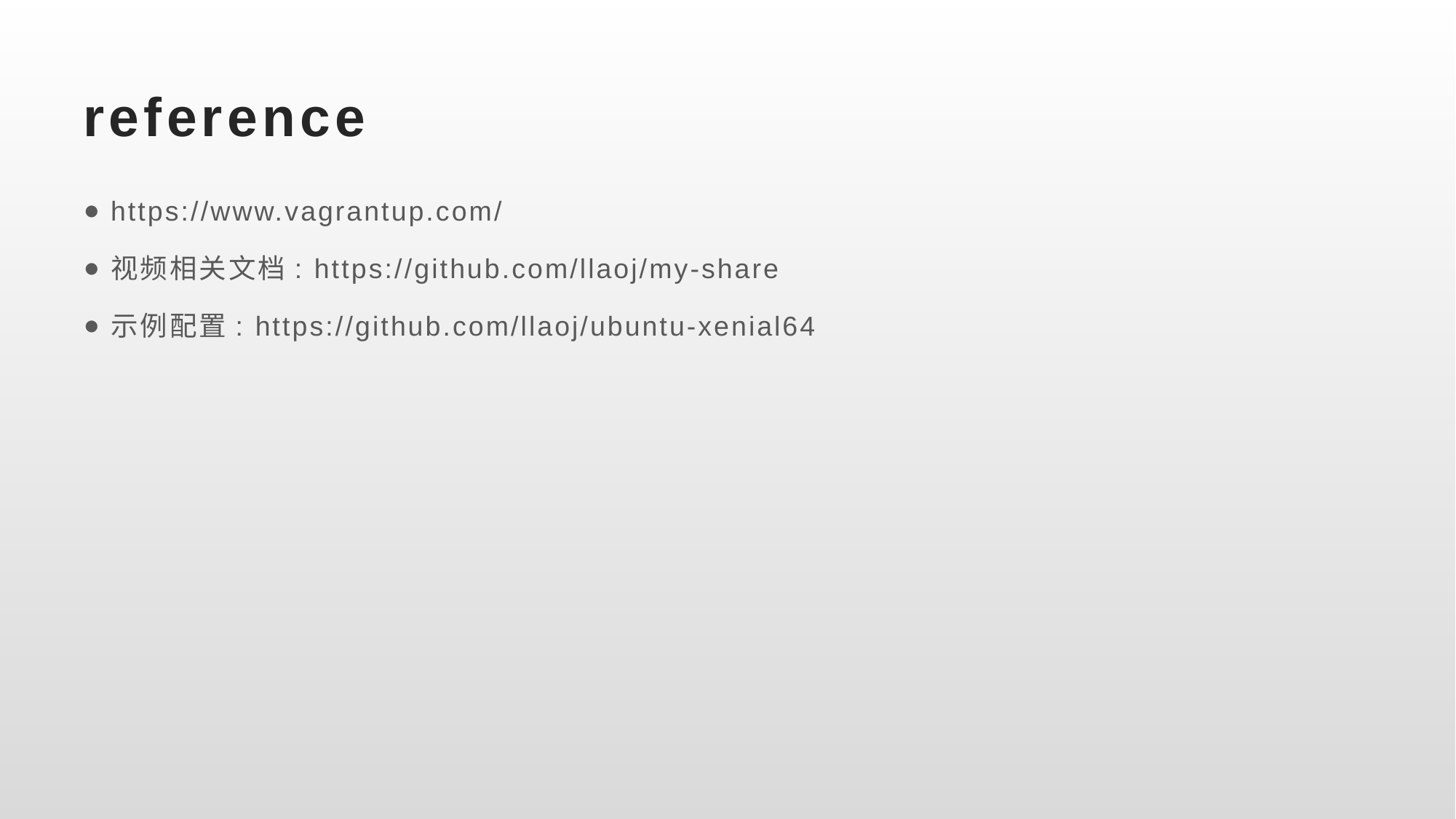

# reference
https://www.vagrantup.com/
视频相关文档: https://github.com/llaoj/my-share
示例配置: https://github.com/llaoj/ubuntu-xenial64